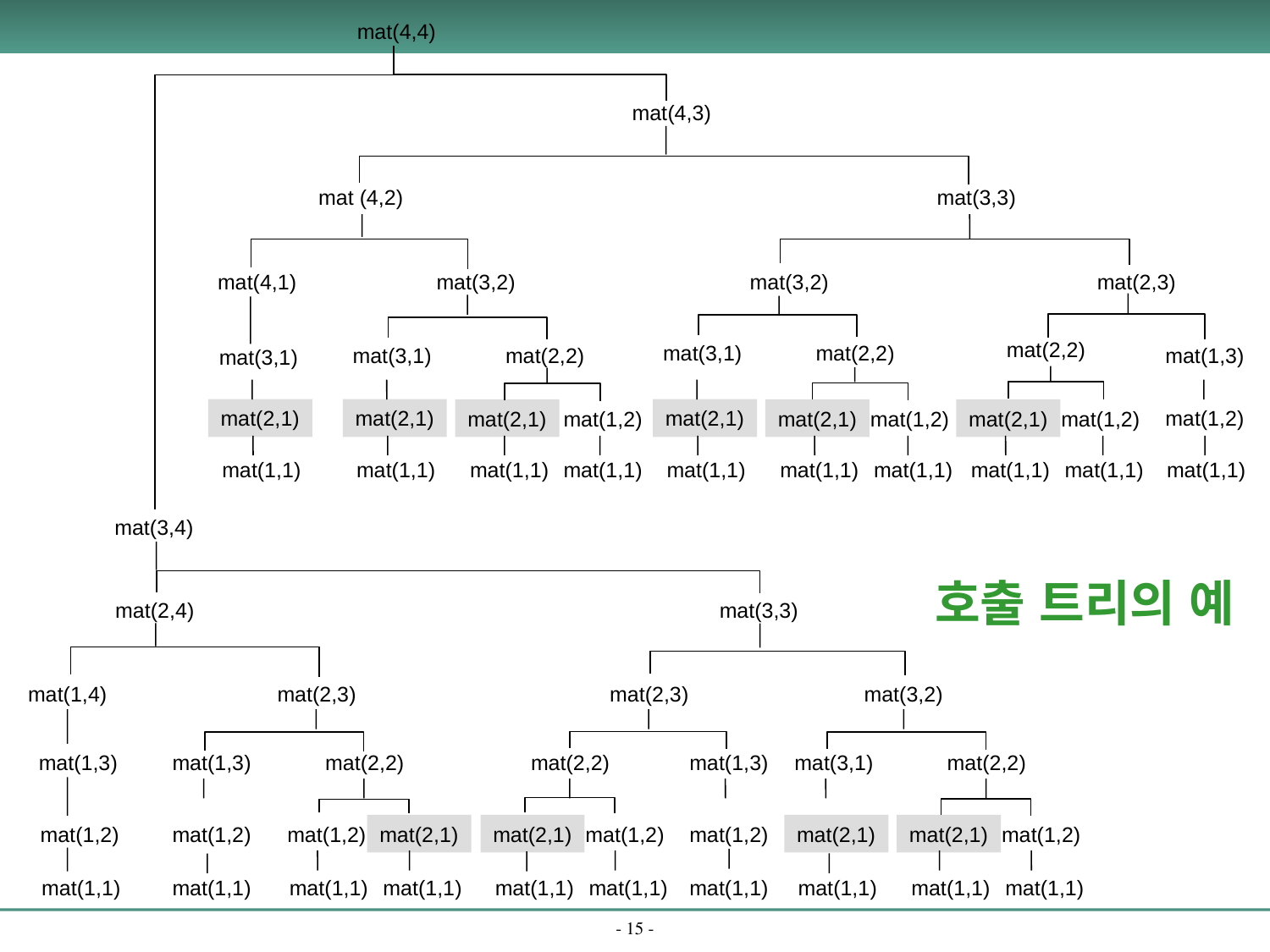

mat(4,4)

mat(4,3)

mat (4,2)
mat(3,3)

mat(4,1)
mat(3,2)
mat(3,2)
mat(2,3)

mat(2,2)
mat(2,2)
mat(3,1)
mat(2,2)
mat(3,1)
mat(1,3)
mat(3,1)

mat(2,1)
mat(2,1)
mat(2,1)
mat(1,2)
mat(2,1)
mat(1,2)
mat(2,1)
mat(1,2)
mat(2,1)
mat(1,2)

mat(1,1)
mat(1,1)
mat(1,1)
mat(1,1)
mat(1,1)
mat(1,1)
mat(1,1)
mat(1,1)
mat(1,1)
mat(1,1)
mat(3,4)

호출 트리의 예

mat(2,4)
mat(3,3)

mat(1,4)
mat(2,3)
mat(2,3)
mat(3,2)

mat(1,3)
mat(1,3)
mat(2,2)
mat(2,2)
mat(1,3)
mat(3,1)
mat(2,2)

mat(1,2)
mat(1,2)
mat(1,2)
mat(2,1)
mat(2,1)
mat(1,2)
mat(1,2)
mat(2,1)
mat(2,1)
mat(1,2)

mat(1,1)
mat(1,1)
mat(1,1)
mat(1,1)
mat(1,1)
mat(1,1)
mat(1,1)
mat(1,1)
mat(1,1)
mat(1,1)